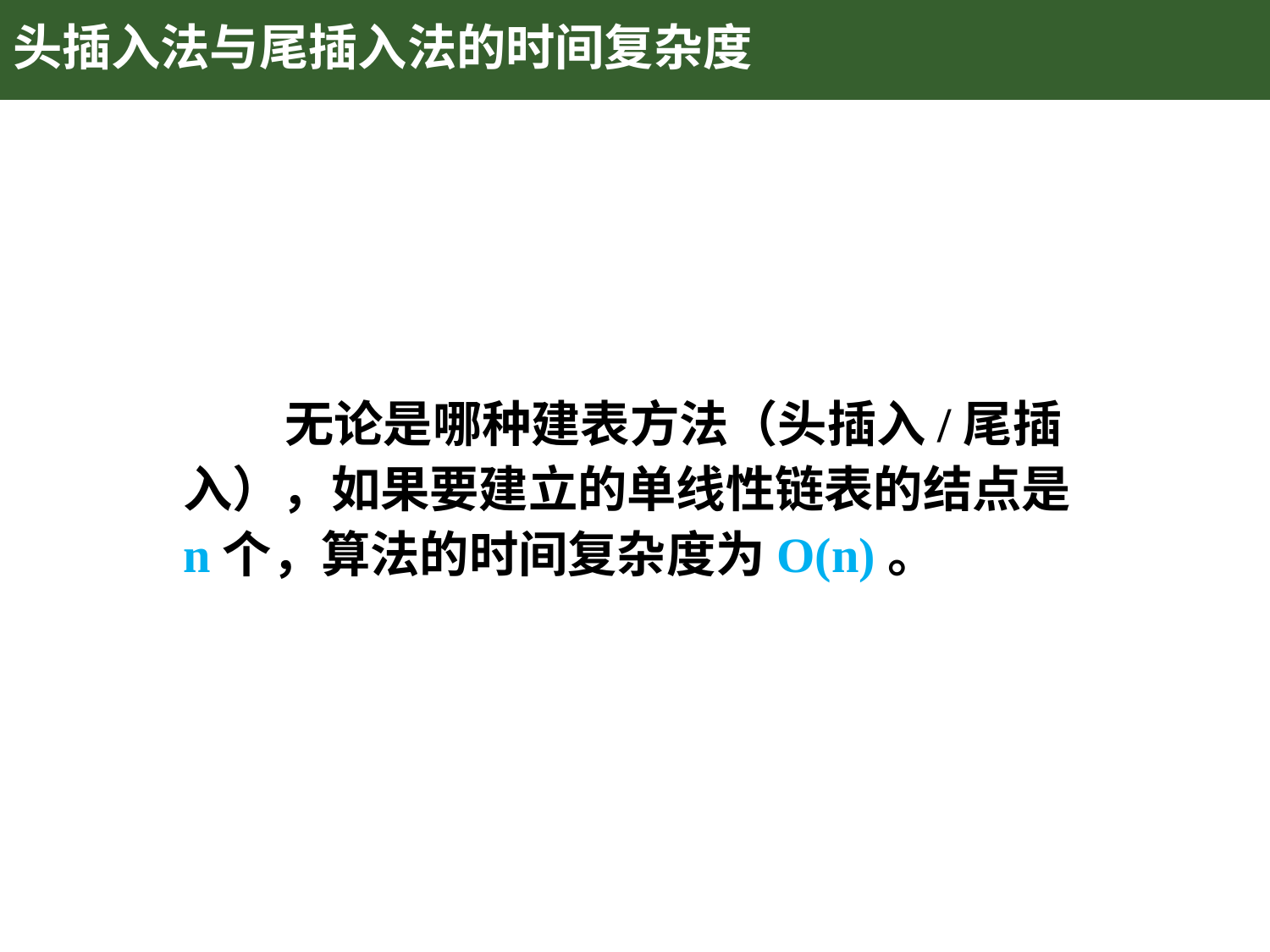

# 头插入法与尾插入法的时间复杂度

        无论是哪种建表方法（头插入/尾插入），如果要建立的单线性链表的结点是n个，算法的时间复杂度为O(n)。